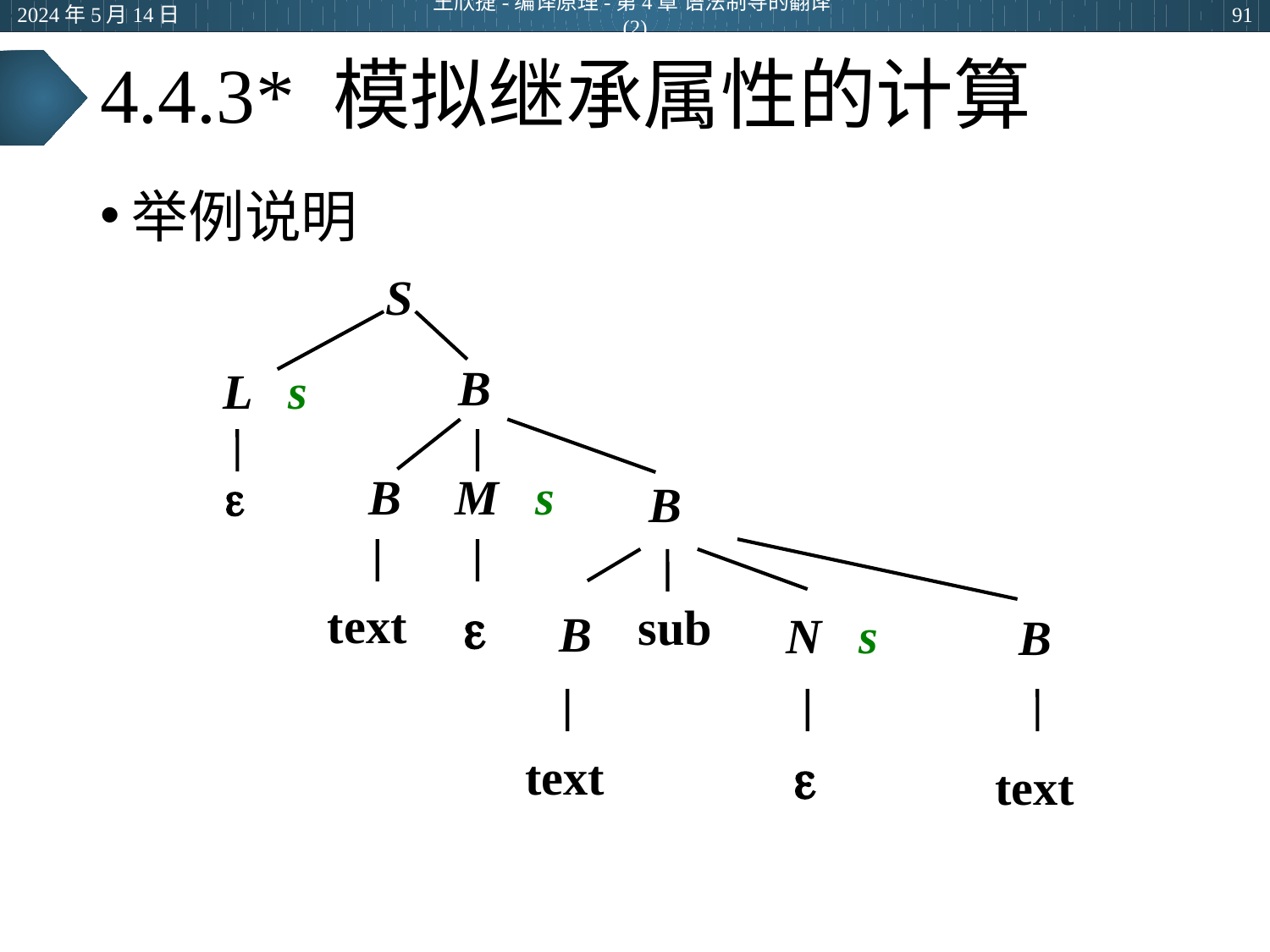

2024年5月14日
王欣捷-编译原理-第4章 语法制导的翻译(2)
91
# 4.4.3* 模拟继承属性的计算
举例说明
S

L   s
B

ε
B
M   s
B

text
ε
sub
B
N   s
B

text
ε
text